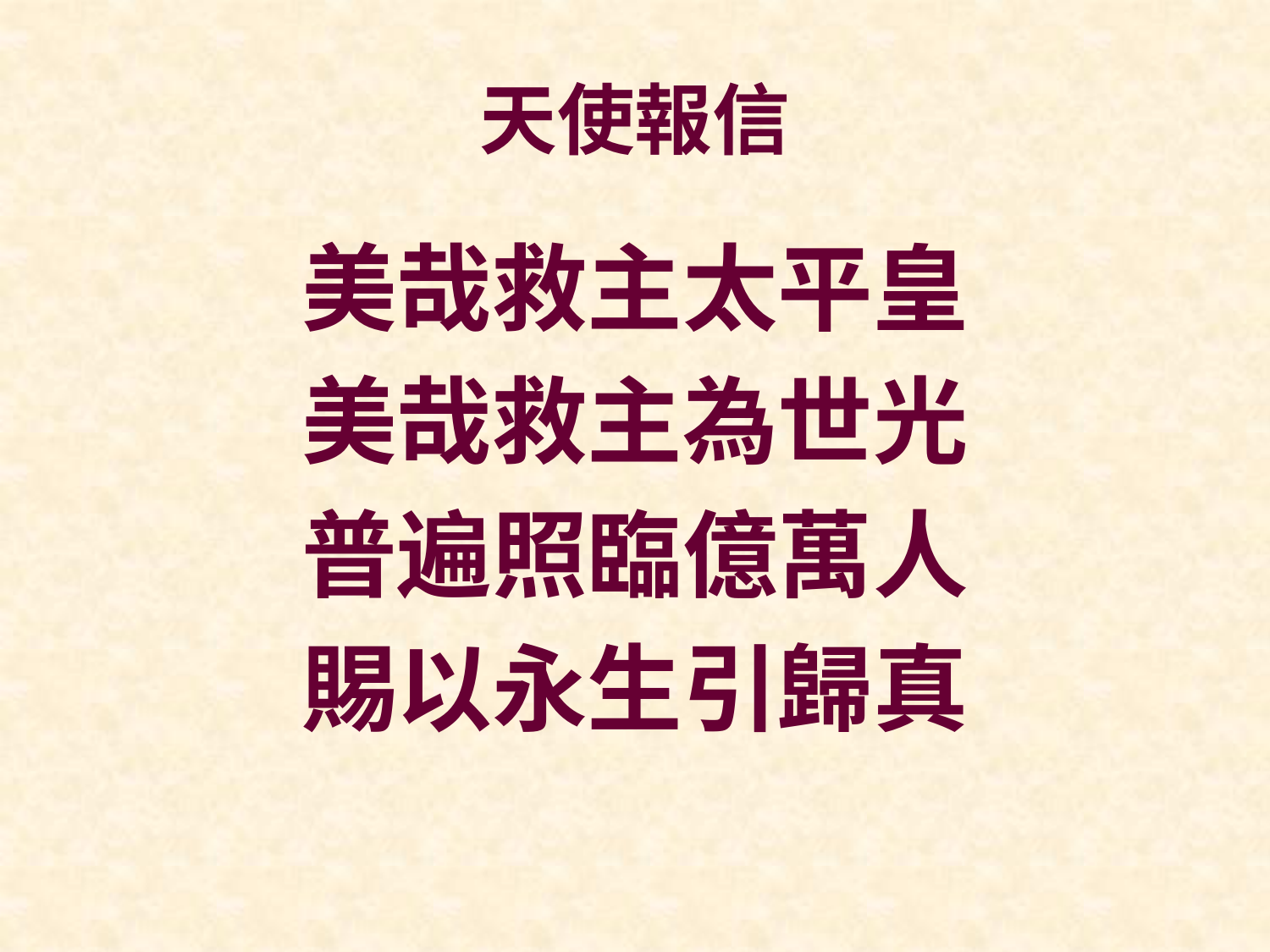

# 天使報信
美哉救主太平皇
美哉救主為世光
普遍照臨億萬人
賜以永生引歸真